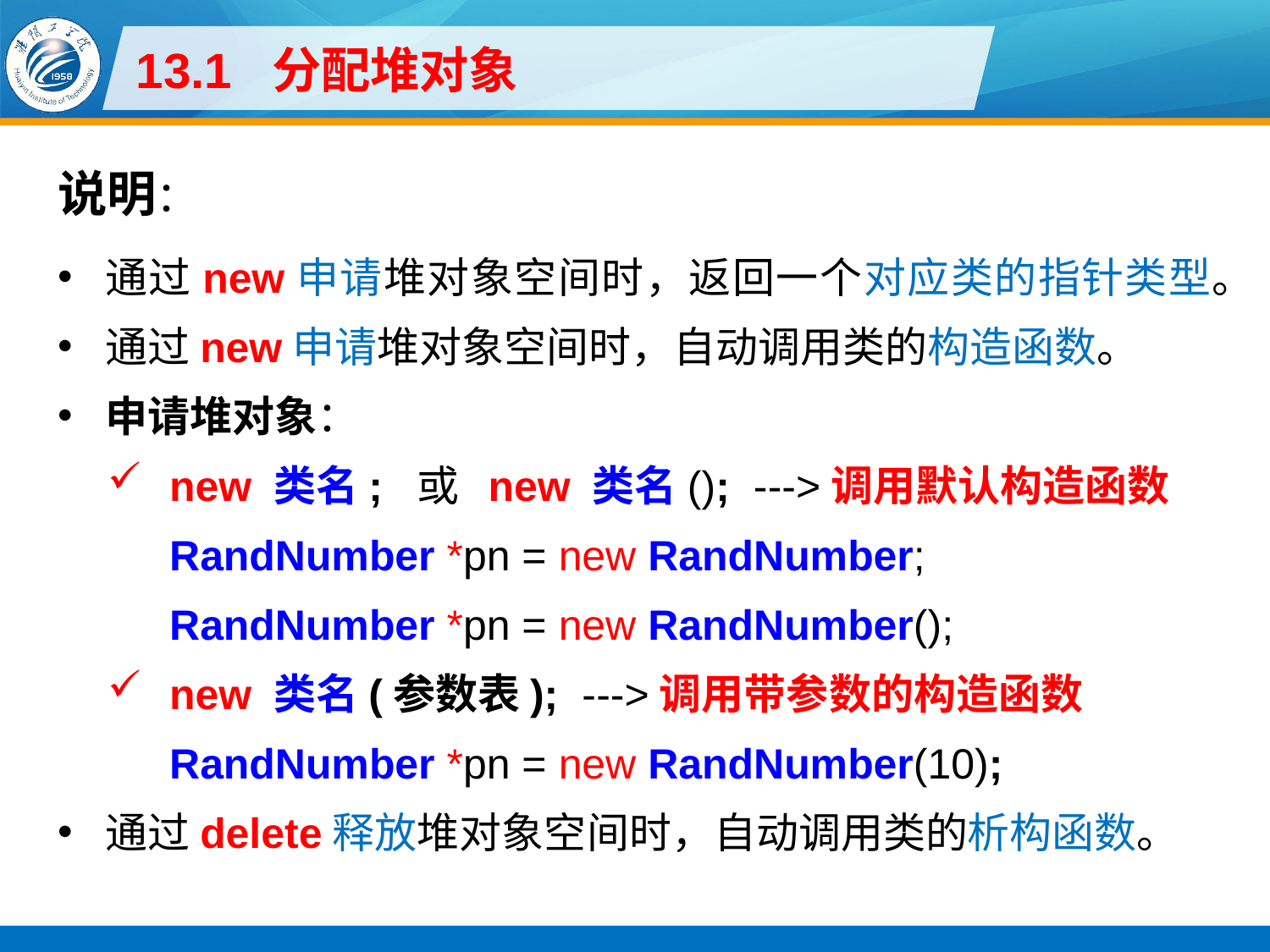

# 13.1  分配堆对象
说明：
通过new申请堆对象空间时，返回一个对应类的指针类型。
通过new申请堆对象空间时，自动调用类的构造函数。
申请堆对象：
new 类名;  或  new 类名();  --->调用默认构造函数
RandNumber *pn = new RandNumber;
RandNumber *pn = new RandNumber();
new 类名(参数表);  --->调用带参数的构造函数
RandNumber *pn = new RandNumber(10);
通过delete释放堆对象空间时，自动调用类的析构函数。